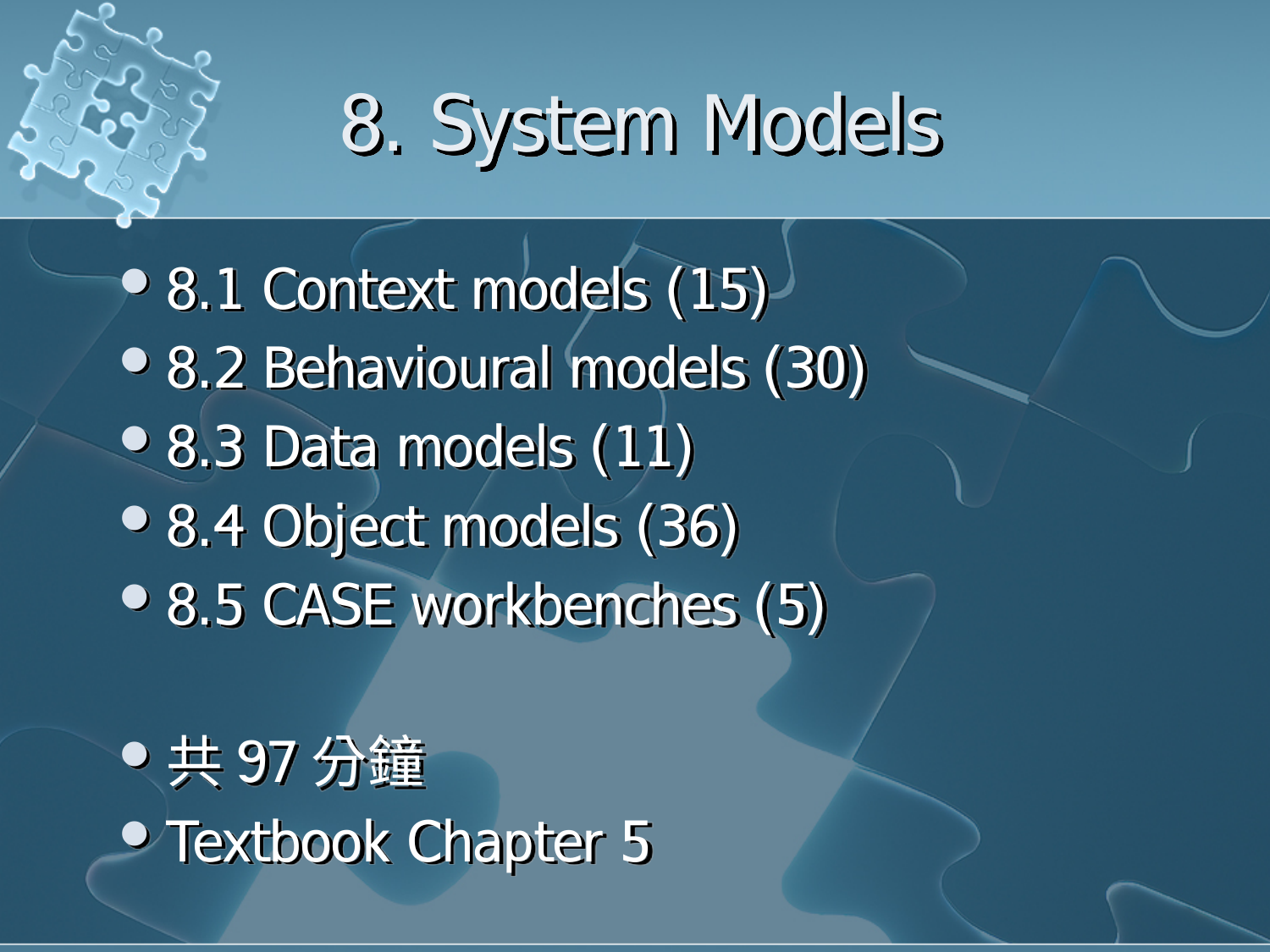

# 8. System Models
8.1 Context models (15)
8.2 Behavioural models (30)
8.3 Data models (11)
8.4 Object models (36)
8.5 CASE workbenches (5)

共97分鐘
Textbook Chapter 5